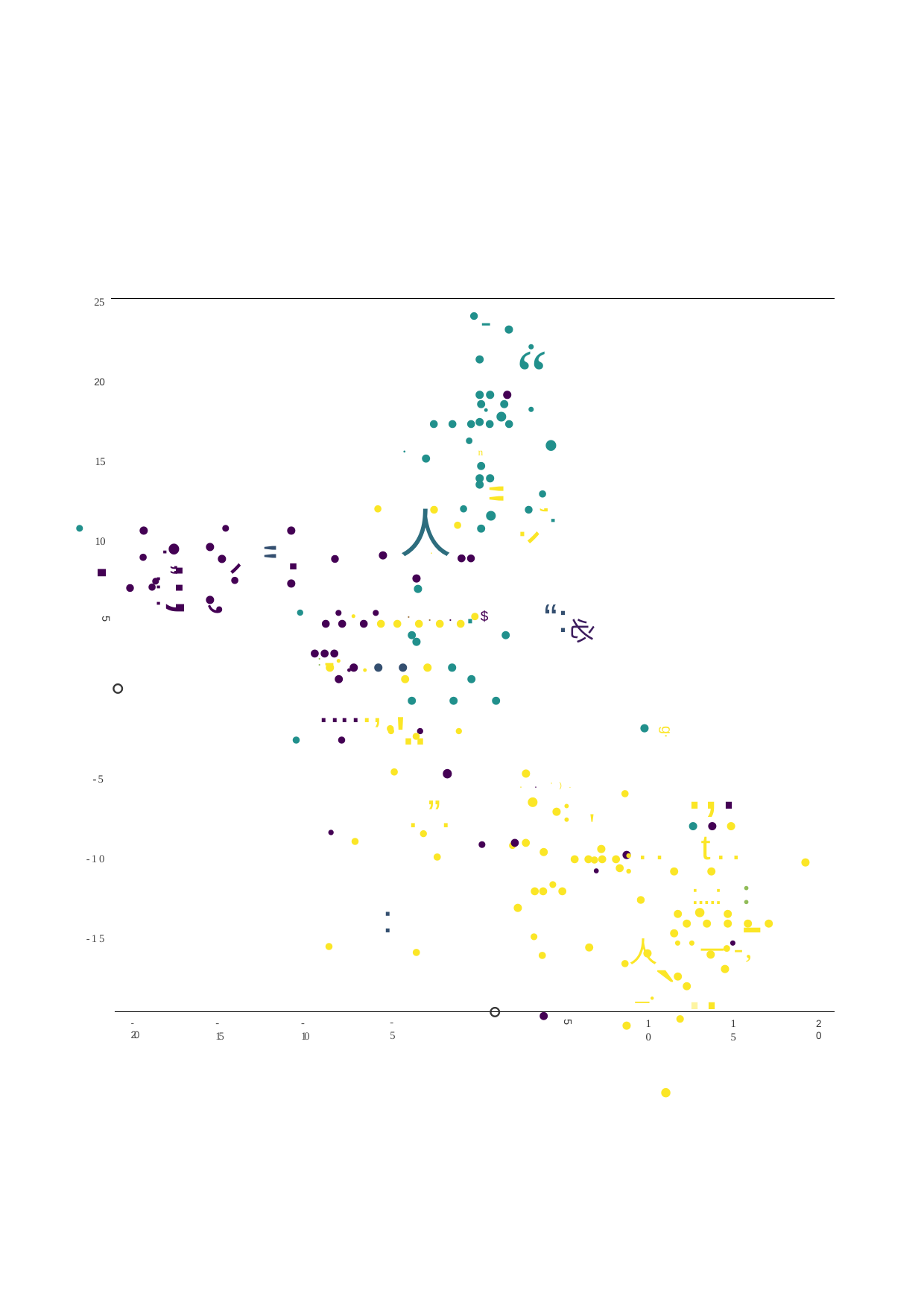

．
25

# -·..
．•．• ．
...“..
．．．．
.....
20
•．n 人．·．·．:“．．．
．．、．＂．
15
．．．．
,·
．
．．．、．．．
．．
10
＂．．．．
••
．
．，．
．
· ”.. .
．
..•...·.....•$ :-• ..
.
.., .
．．
•••	．．•• •
......
5
必
．．．
•••
.....,•．•．.•”. ．:
．
。
'·· ．．． ．
．．．．
.．．
g·
.,.．..
' ．：
．．．
-5
．．．．．
．．').
:
．
•••
．
．．．
••
..	t..
••••
•
-10
．:...: ：人
•••••
．．．
．．．．．．
.._.-.
．.•-,_.
．
-15
`·
。

-5
-15
-10
10
15
-20
20
5